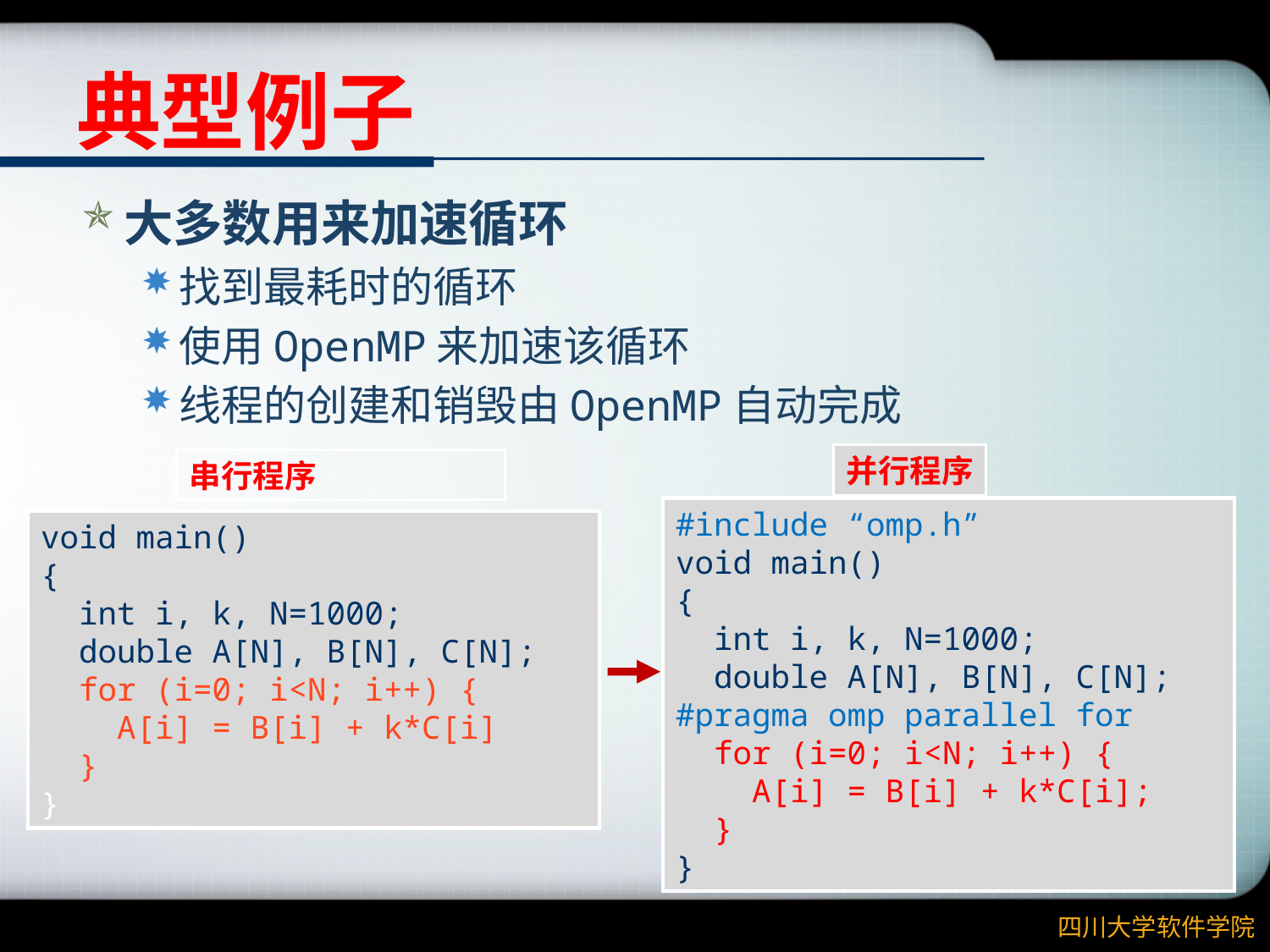

# 典型例子
大多数用来加速循环
找到最耗时的循环
使用OpenMP来加速该循环
线程的创建和销毁由OpenMP自动完成

并行程序
#include “omp.h”
void main()
{
  int i, k, N=1000;
  double A[N], B[N], C[N];
#pragma omp parallel for
  for (i=0; i<N; i++) {
    A[i] = B[i] + k*C[i];
  }
}
串行程序
void main()
{
  int i, k, N=1000;
  double A[N], B[N], C[N];
  for (i=0; i<N; i++) {
    A[i] = B[i] + k*C[i]
  }
}